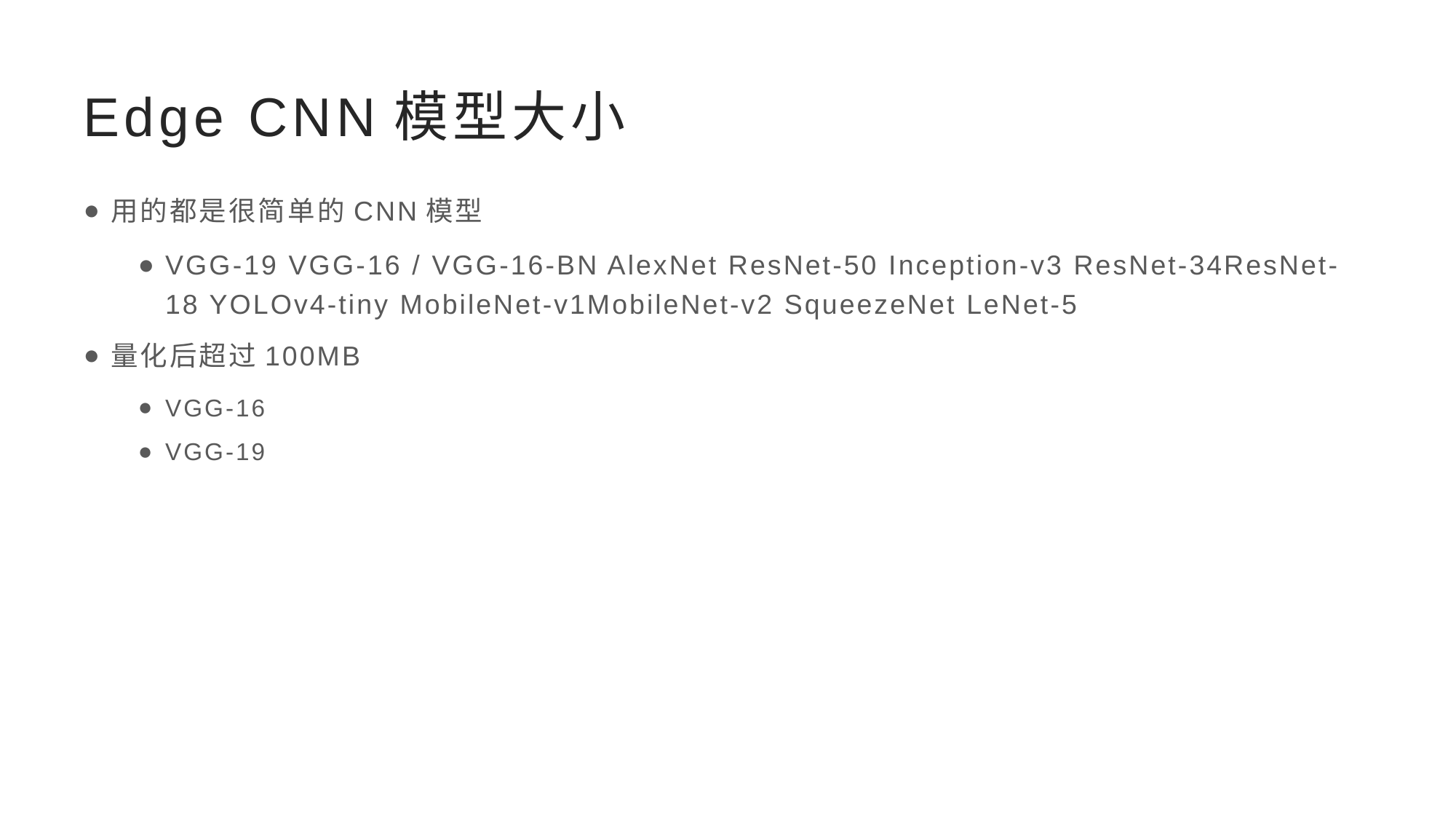

# Edge CNN模型大小
用的都是很简单的CNN模型
VGG-19 VGG-16 / VGG-16-BN AlexNet ResNet-50 Inception-v3 ResNet-34ResNet-18 YOLOv4-tiny MobileNet-v1MobileNet-v2 SqueezeNet LeNet-5
量化后超过100MB
VGG-16
VGG-19